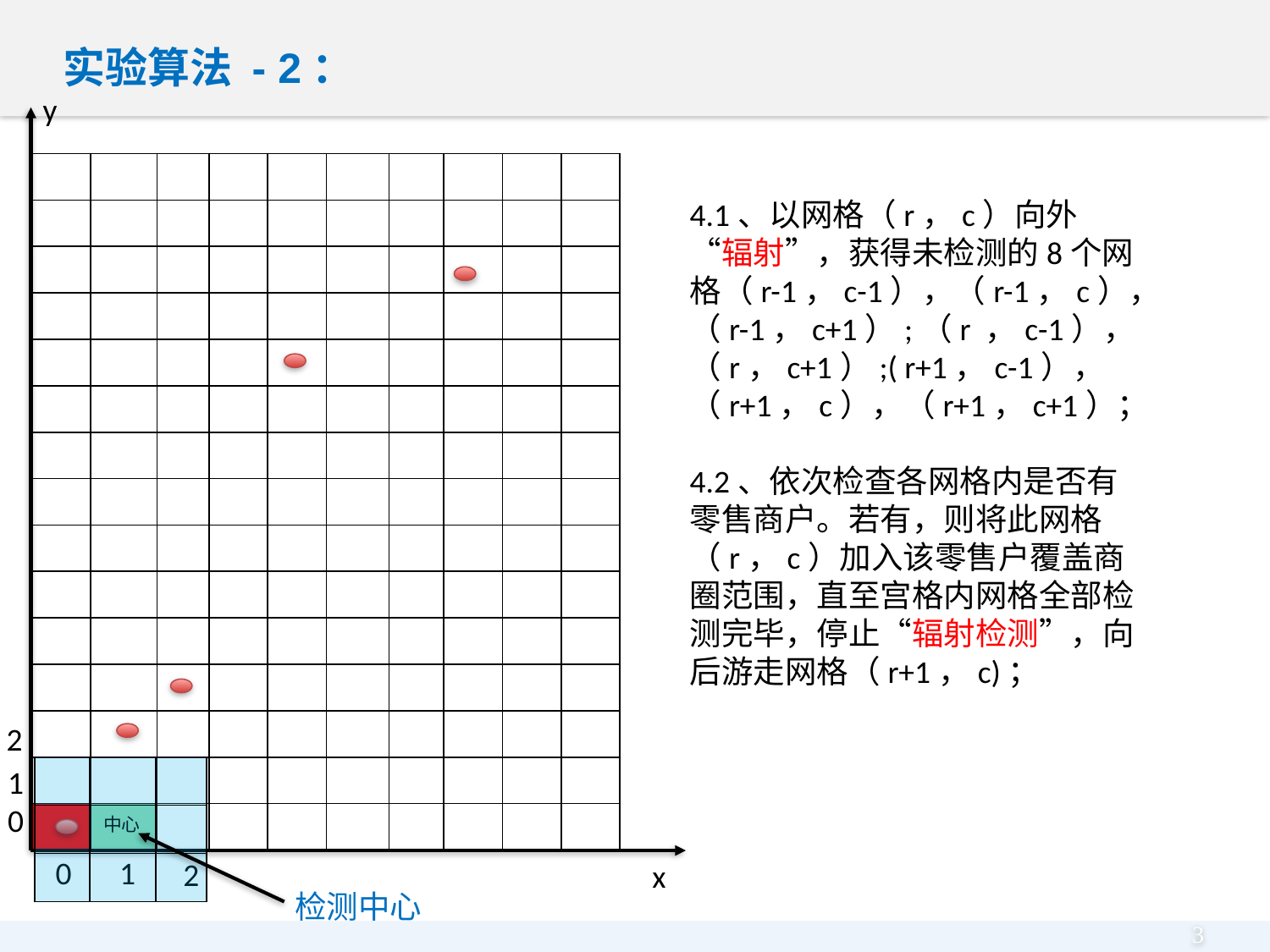

# 实验算法 - 2：
y
|  |  |  |  |  |  |  |  |  |  |
| --- | --- | --- | --- | --- | --- | --- | --- | --- | --- |
|  |  |  |  |  |  |  |  |  |  |
|  |  |  |  |  |  |  |  |  |  |
|  |  |  |  |  |  |  |  |  |  |
|  |  |  |  |  |  |  |  |  |  |
|  |  |  |  |  |  |  |  |  |  |
|  |  |  |  |  |  |  |  |  |  |
|  |  |  |  |  |  |  |  |  |  |
|  |  |  |  |  |  |  |  |  |  |
|  |  |  |  |  |  |  |  |  |  |
|  |  |  |  |  |  |  |  |  |  |
|  |  |  |  |  |  |  |  |  |  |
|  |  |  |  |  |  |  |  |  |  |
|  |  |  |  |  |  |  |  |  |  |
|  | 中心 |  |  |  |  |  |  |  |  |
4.1、以网格（r，c）向外“辐射”，获得未检测的8个网格（r-1，c-1），（r-1，c），（r-1，c+1）;（r ，c-1），（r，c+1）;( r+1，c-1），（r+1，c），（r+1，c+1）；

4.2、依次检查各网格内是否有零售商户。若有，则将此网格（r，c）加入该零售户覆盖商圈范围，直至宫格内网格全部检测完毕，停止“辐射检测”，向后游走网格（r+1，c)；

2

1
|  |  |  |
| --- | --- | --- |
|  |  |  |
|  |  |  |
0

0
1
2
x
检测中心